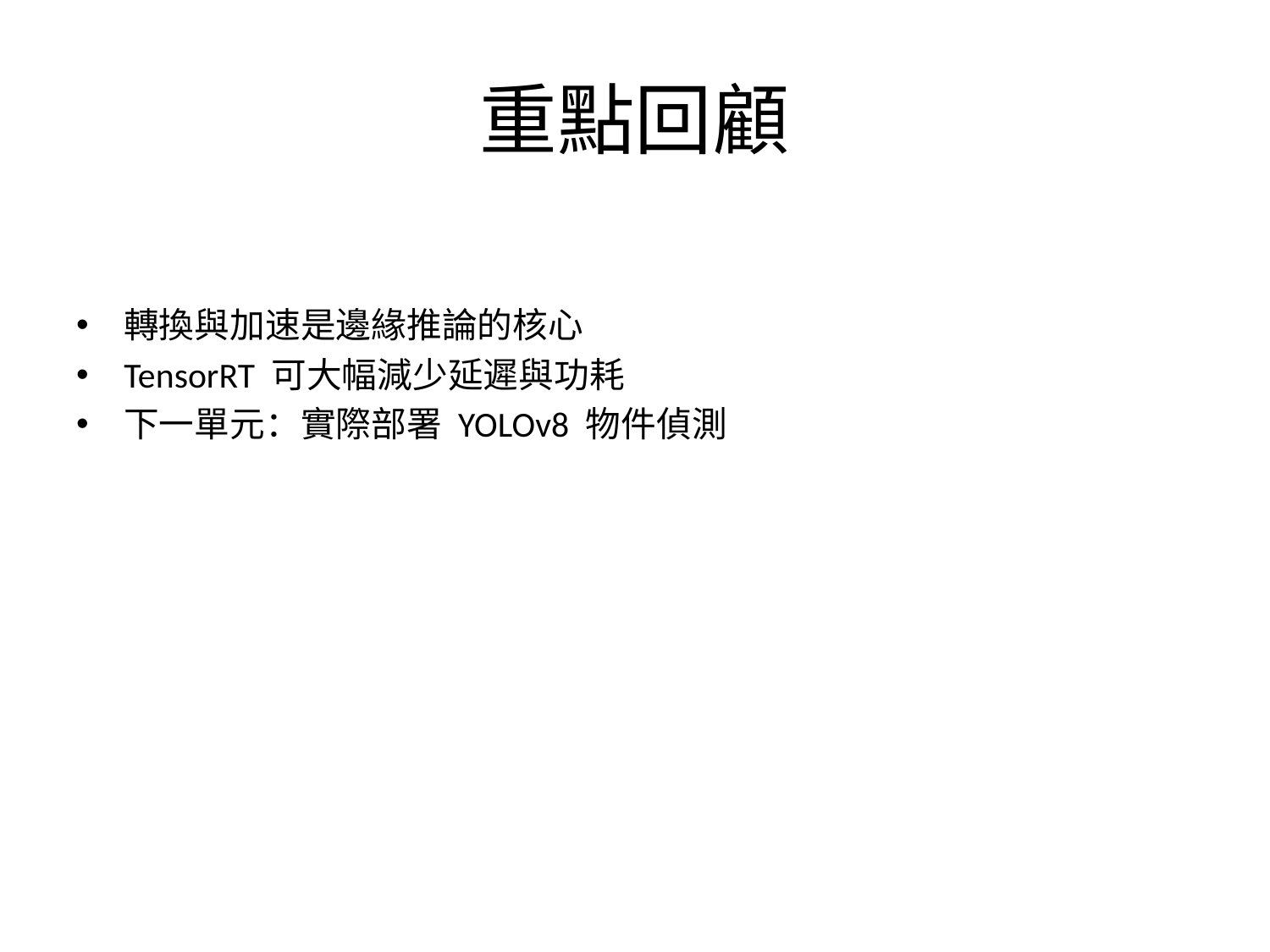

# 重點回顧

轉換與加速是邊緣推論的核心
TensorRT 可大幅減少延遲與功耗
下一單元：實際部署 YOLOv8 物件偵測